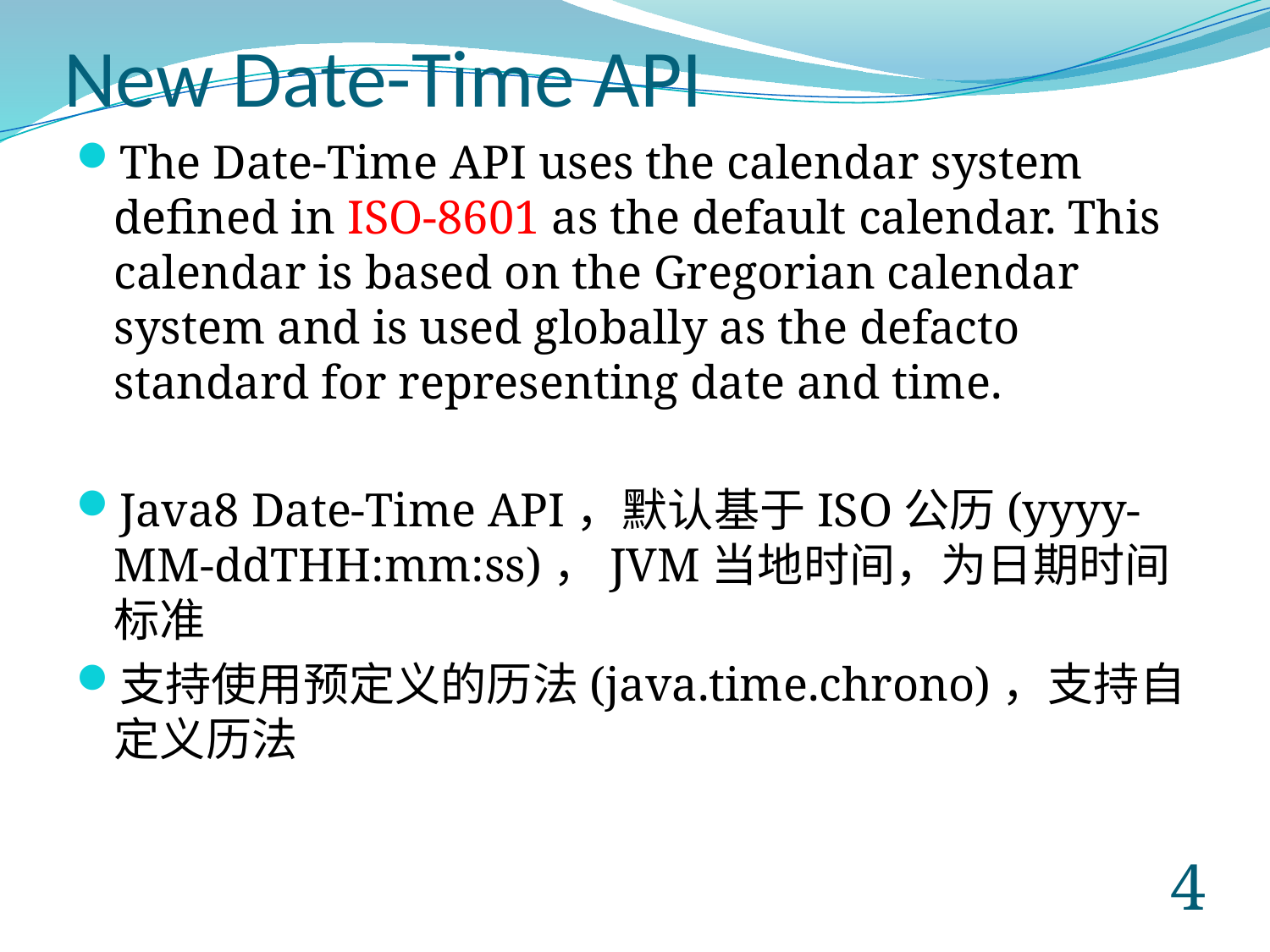

# New Date-Time API
The Date-Time API uses the calendar system defined in ISO-8601 as the default calendar. This calendar is based on the Gregorian calendar system and is used globally as the defacto standard for representing date and time.

Java8 Date-Time API，默认基于ISO公历(yyyy-MM-ddTHH:mm:ss)，JVM当地时间，为日期时间标准
支持使用预定义的历法(java.time.chrono)，支持自定义历法
4